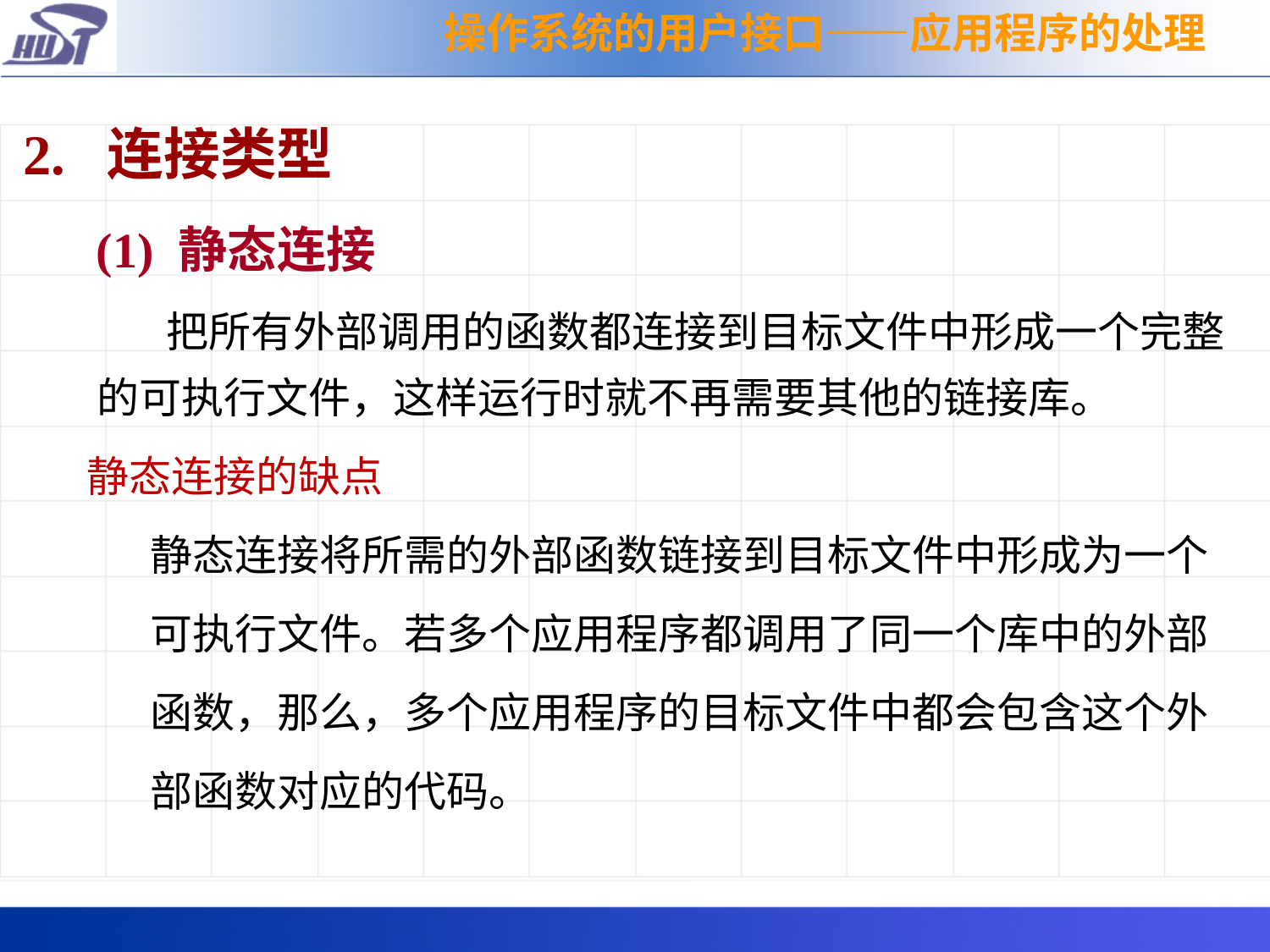

操作系统的用户接口——应用程序的处理
2.  连接类型
      (1) 静态连接
              把所有外部调用的函数都连接到目标文件中形成一个完整的可执行文件，这样运行时就不再需要其他的链接库。
静态连接的缺点
静态连接将所需的外部函数链接到目标文件中形成为一个
可执行文件。若多个应用程序都调用了同一个库中的外部
函数，那么，多个应用程序的目标文件中都会包含这个外
部函数对应的代码。